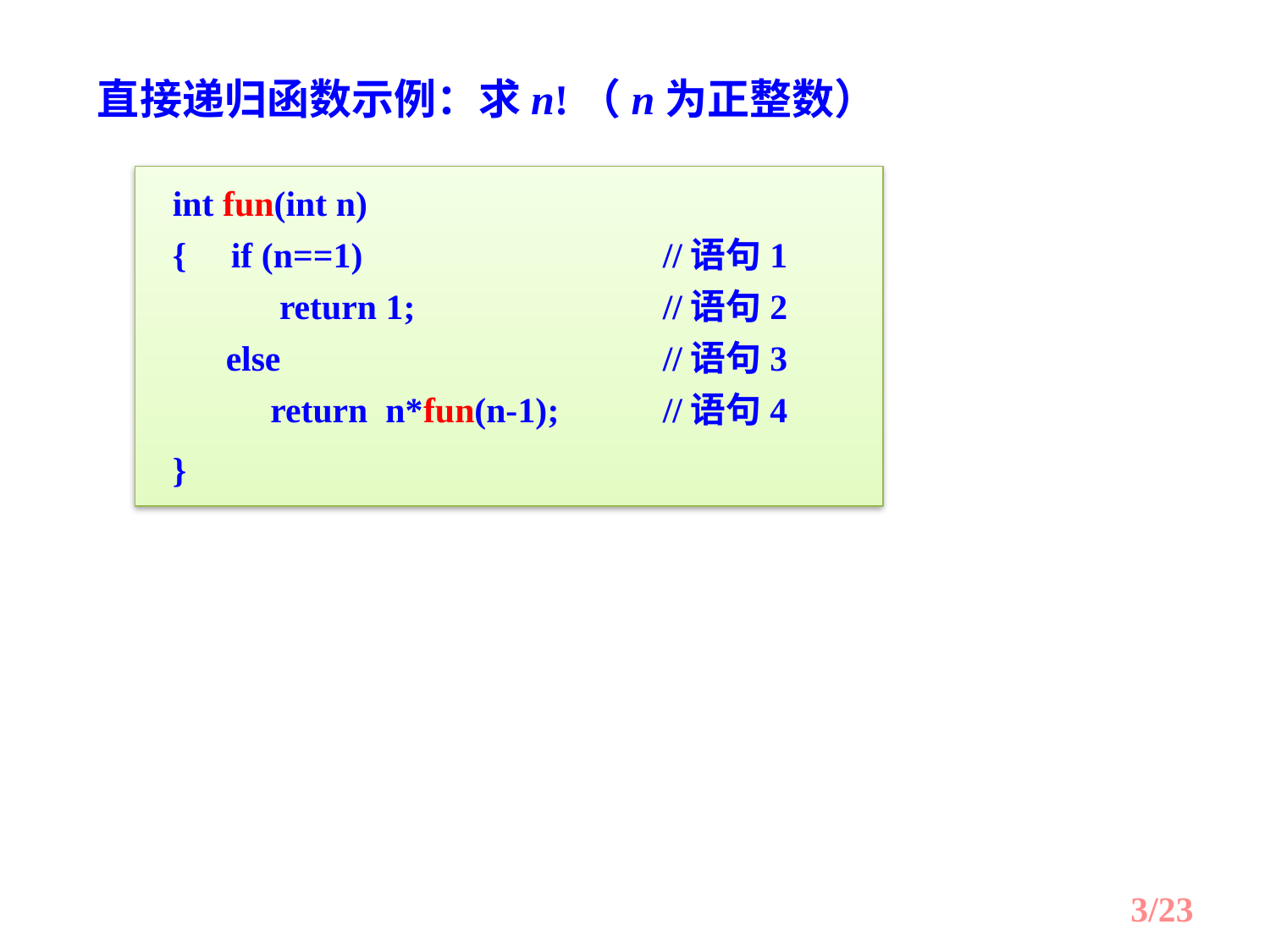

直接递归函数示例：求n!（n为正整数）
  int fun(int n)
  {     if (n==1) 			//语句1
              return 1;		//语句2
        else 			//语句3
             return  n*fun(n-1);	//语句4
  }
3/23